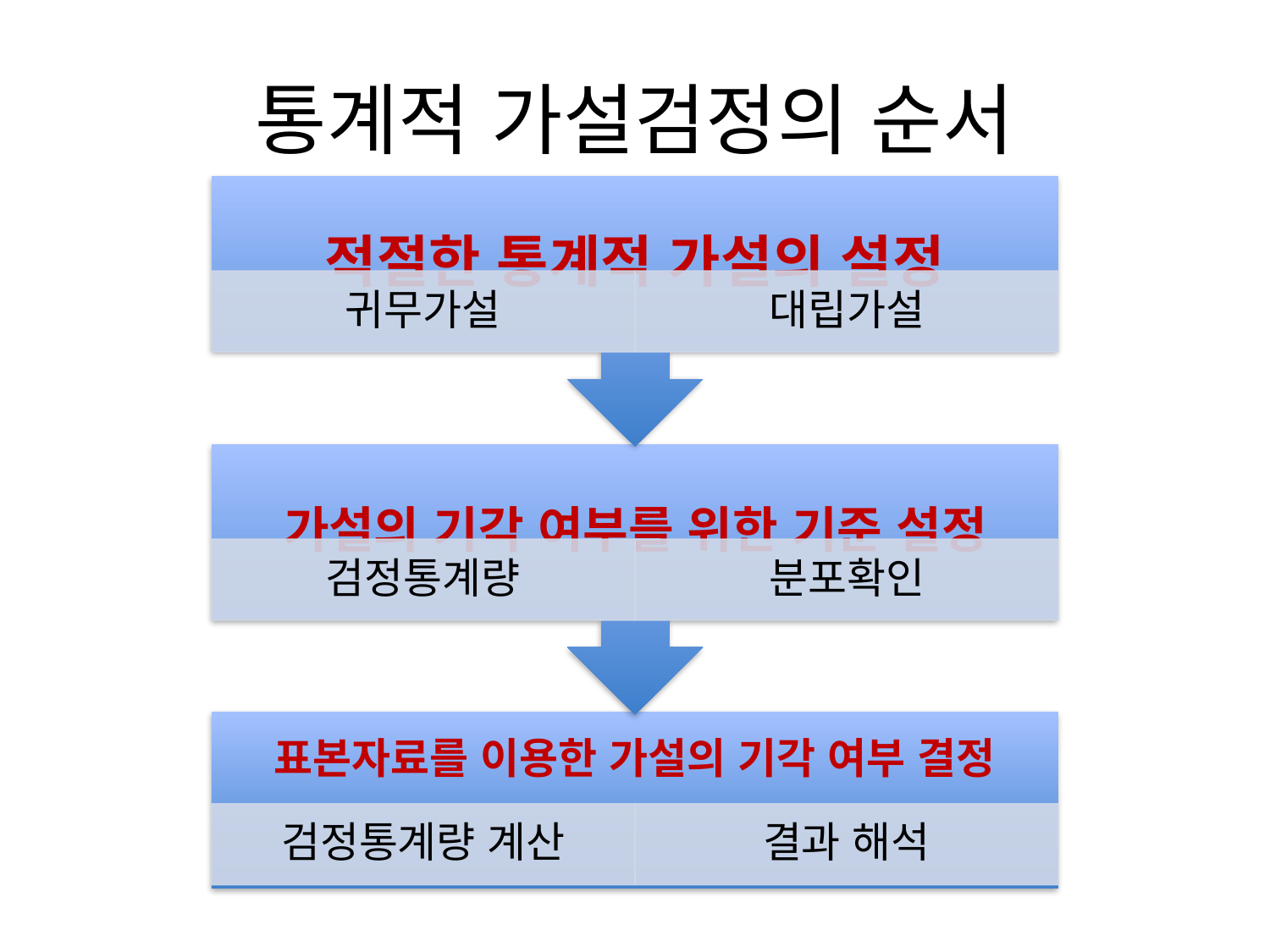

# 통계적 가설검정의 순서
표본자료를 이용한 가설의 기각 여부 결정
검정통계량 계산
결과 해석
가설의 기각 여부를 위한 기준 설정
검정통계량
분포확인
적절한 통계적 가설의 설정
귀무가설
대립가설